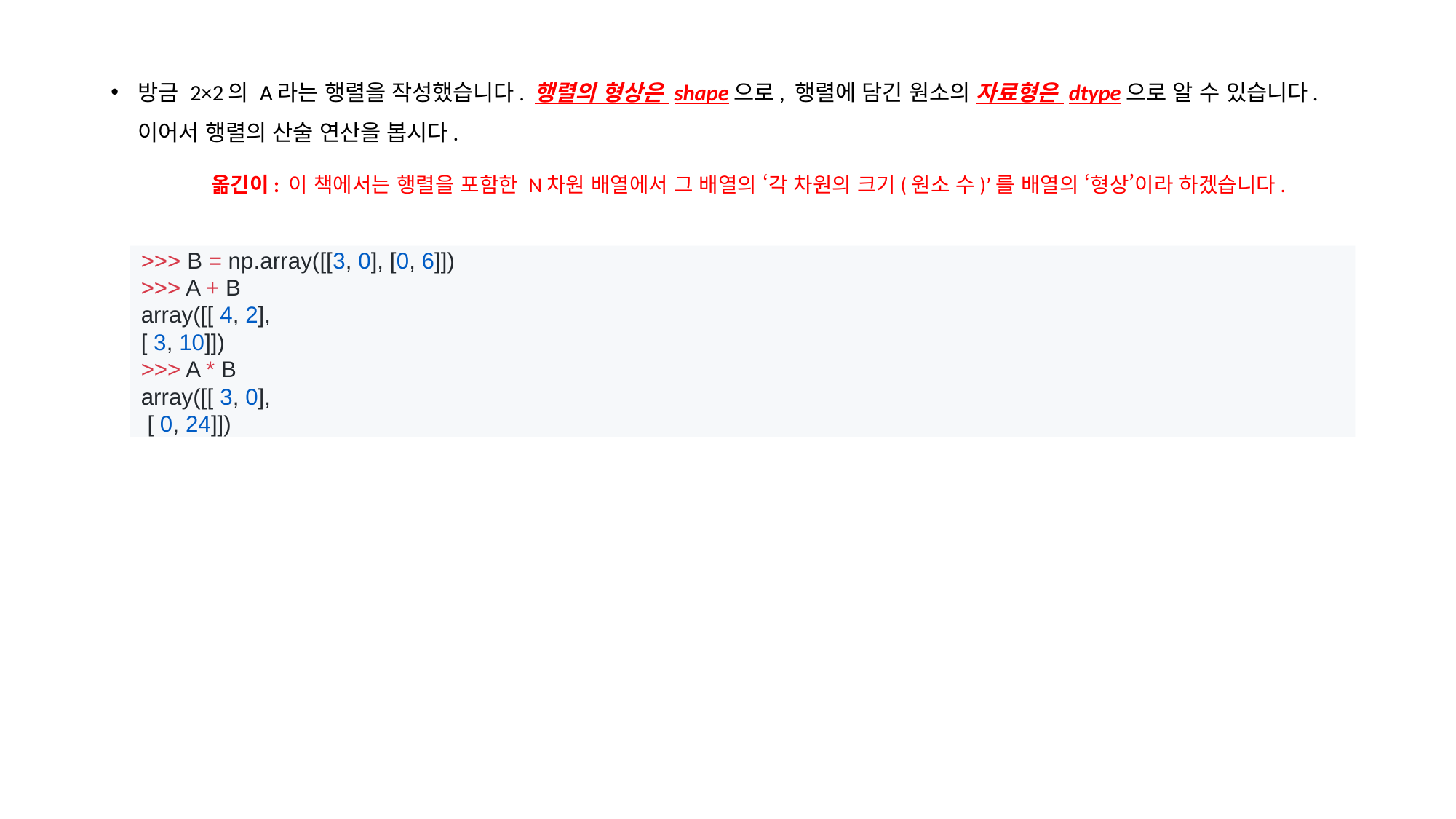

방금 2×2의 A라는 행렬을 작성했습니다. 행렬의 형상은 shape으로, 행렬에 담긴 원소의 자료형은 dtype으로 알 수 있습니다. 이어서 행렬의 산술 연산을 봅시다.
	옮긴이: 이 책에서는 행렬을 포함한 N차원 배열에서 그 배열의 ‘각 차원의 크기(원소 수)’를 배열의 ‘형상’이라 하겠습니다.
>>> B = np.array([[3, 0], [0, 6]])
>>> A + B
array([[ 4, 2],
[ 3, 10]])
>>> A * B
array([[ 3, 0],
 [ 0, 24]])